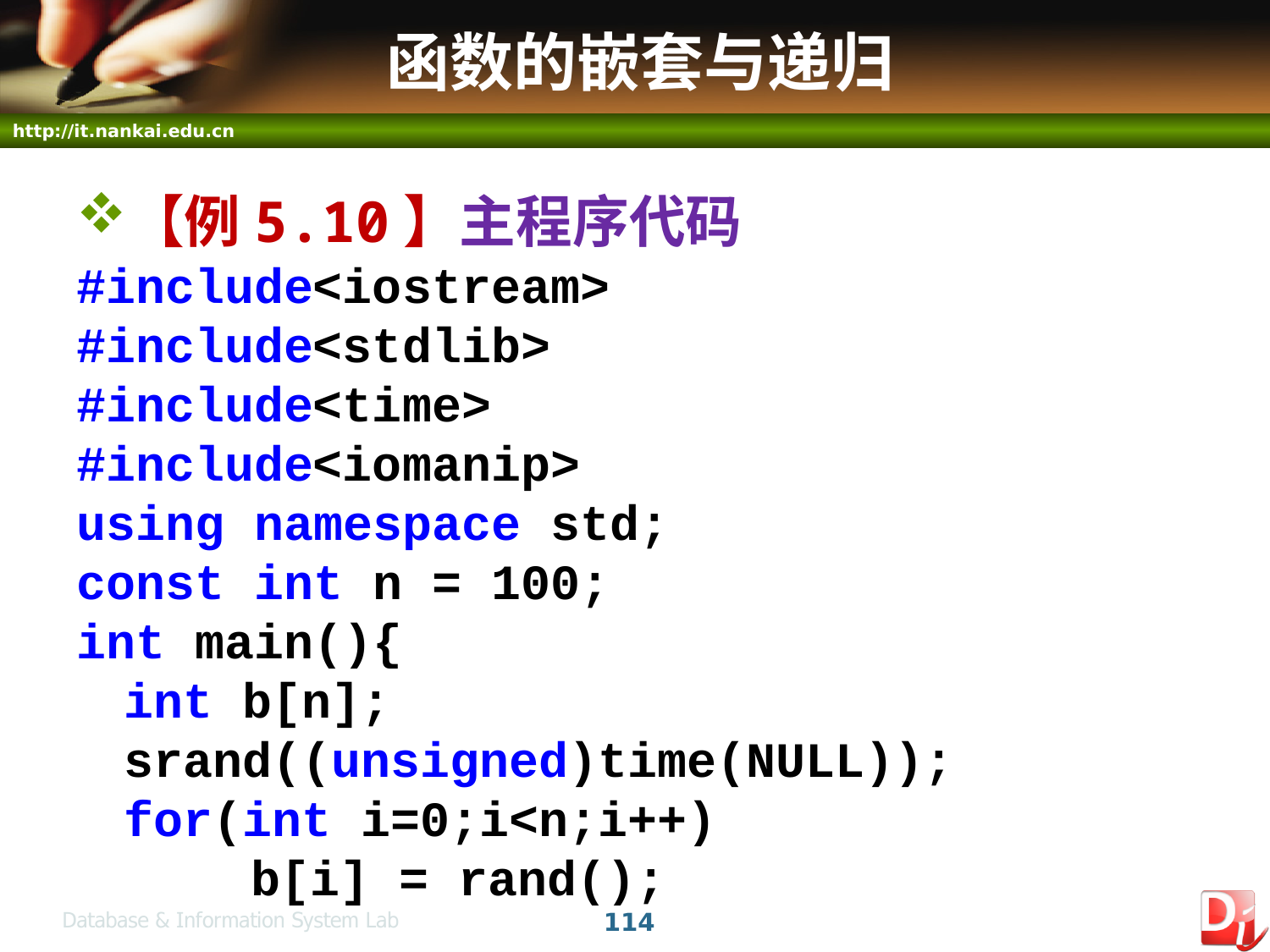

# 函数的嵌套与递归
【例5.10】主程序代码
#include<iostream>
#include<stdlib>
#include<time>
#include<iomanip>
using namespace std;
const int n = 100;
int main(){
	int b[n];
	srand((unsigned)time(NULL));
	for(int i=0;i<n;i++)
		b[i] = rand();
114
Database & Information System Lab